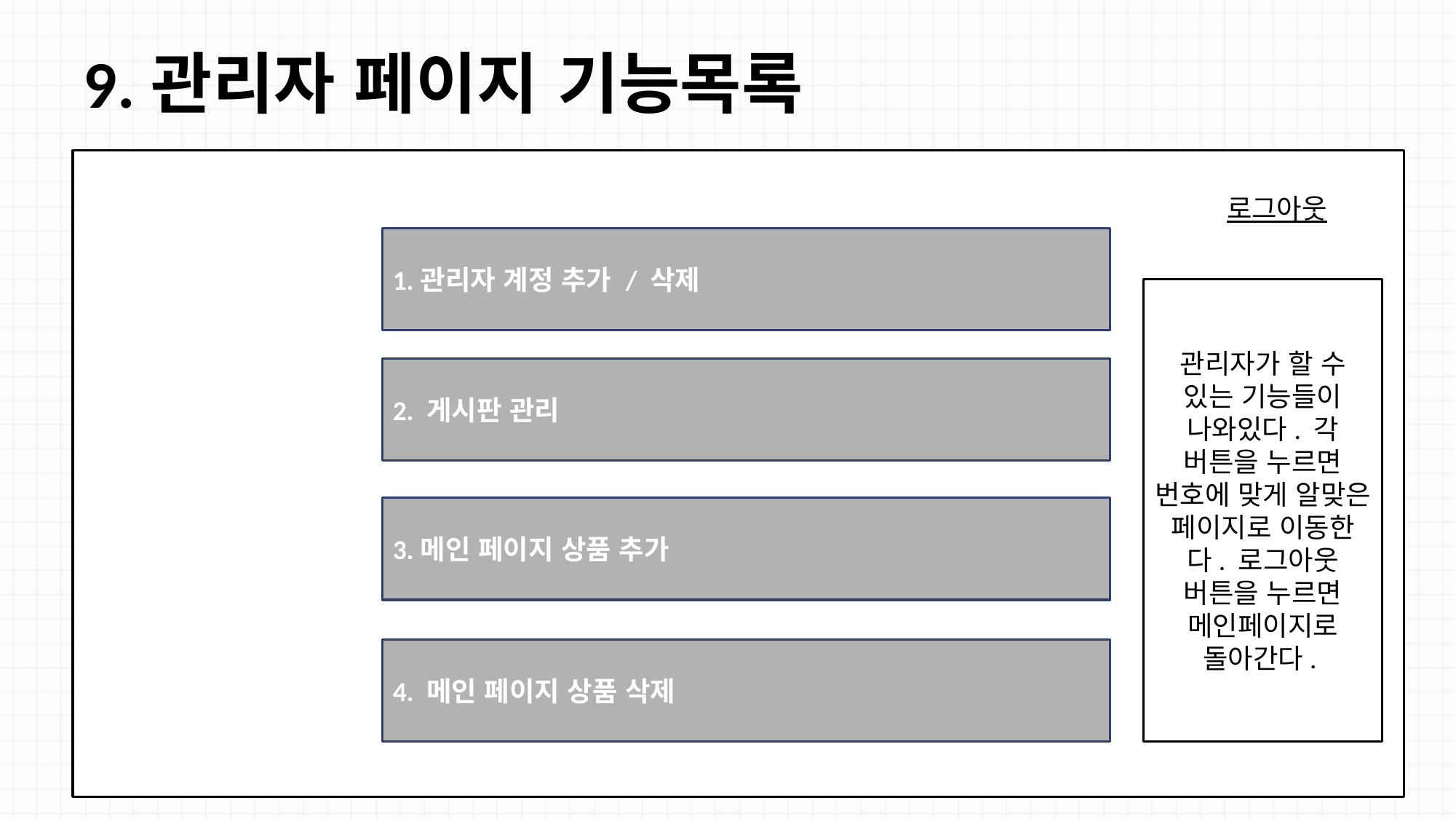

# 9.관리자 페이지 기능목록

로그아웃
1.관리자 계정 추가 / 삭제
관리자가 할 수 있는 기능들이 나와있다. 각 버튼을 누르면 번호에 맞게 알맞은 페이지로 이동한다. 로그아웃 버튼을 누르면 메인페이지로 돌아간다.
2. 게시판 관리
3.메인 페이지 상품 추가
4. 메인 페이지 상품 삭제